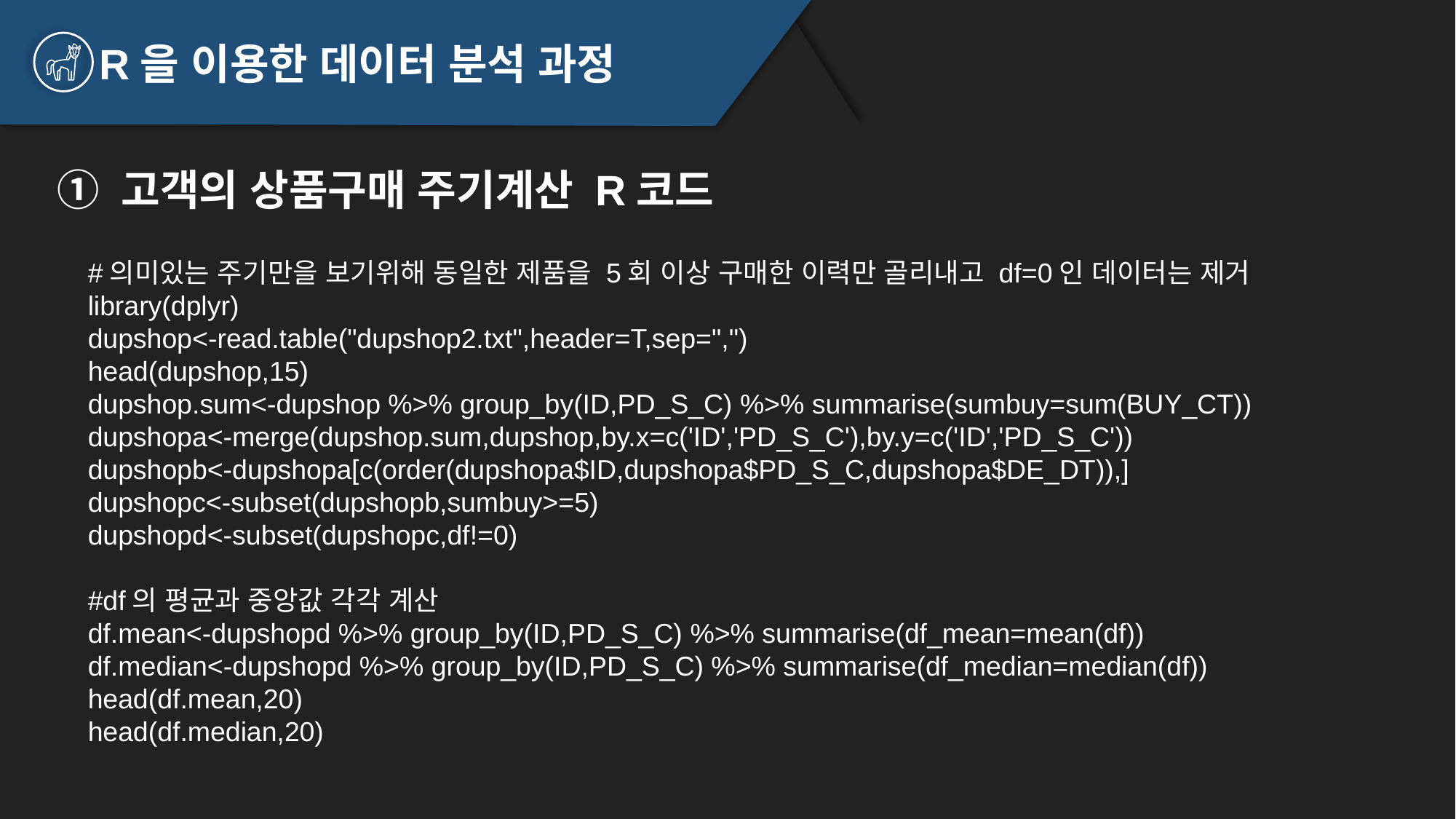

R을 이용한 데이터 분석 과정
① 고객의 상품구매 주기계산 R코드
#의미있는 주기만을 보기위해 동일한 제품을 5회 이상 구매한 이력만 골리내고 df=0인 데이터는 제거
library(dplyr)
dupshop<-read.table("dupshop2.txt",header=T,sep=",")
head(dupshop,15)
dupshop.sum<-dupshop %>% group_by(ID,PD_S_C) %>% summarise(sumbuy=sum(BUY_CT))
dupshopa<-merge(dupshop.sum,dupshop,by.x=c('ID','PD_S_C'),by.y=c('ID','PD_S_C'))
dupshopb<-dupshopa[c(order(dupshopa$ID,dupshopa$PD_S_C,dupshopa$DE_DT)),]
dupshopc<-subset(dupshopb,sumbuy>=5)
dupshopd<-subset(dupshopc,df!=0)

#df의 평균과 중앙값 각각 계산
df.mean<-dupshopd %>% group_by(ID,PD_S_C) %>% summarise(df_mean=mean(df))
df.median<-dupshopd %>% group_by(ID,PD_S_C) %>% summarise(df_median=median(df))
head(df.mean,20)
head(df.median,20)